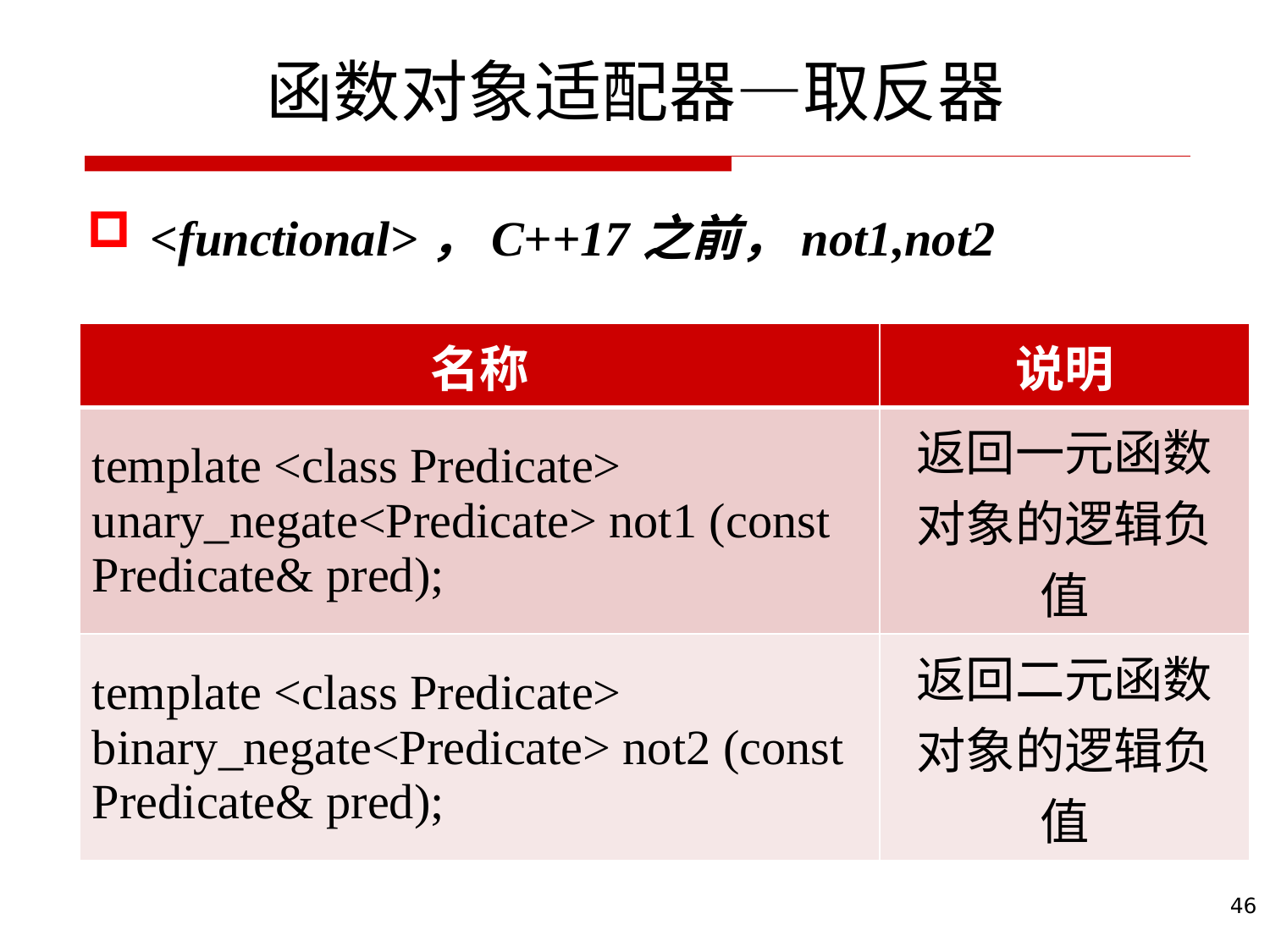

# 函数对象适配器—取反器
<functional>，C++17之前，not1,not2
| 名称 | 说明 |
| --- | --- |
| template <class Predicate> unary\_negate<Predicate> not1 (const Predicate& pred); | 返回一元函数对象的逻辑负值 |
| template <class Predicate> binary\_negate<Predicate> not2 (const Predicate& pred); | 返回二元函数对象的逻辑负值 |
46